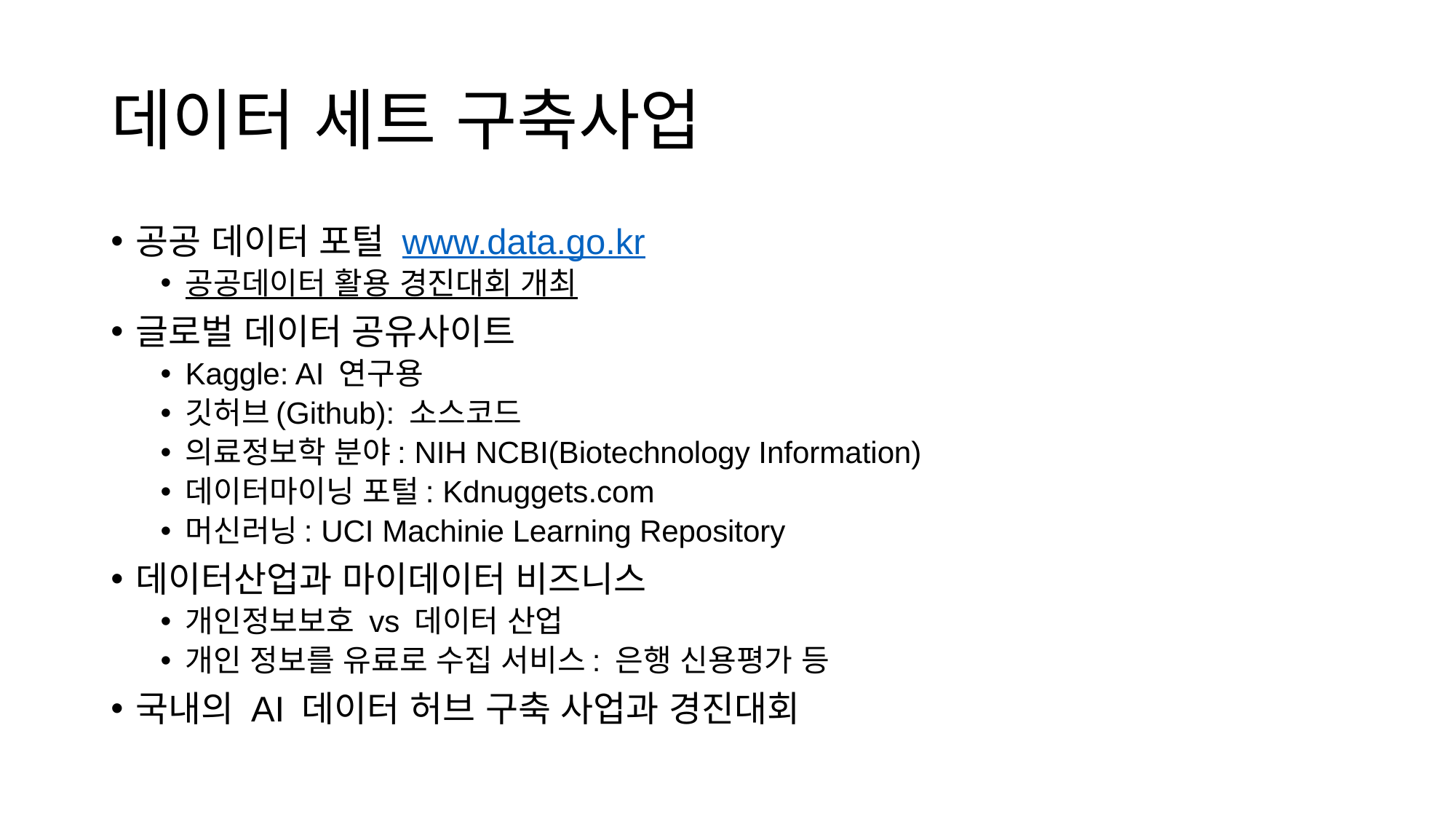

# 데이터 세트 구축사업
공공 데이터 포털 www.data.go.kr
공공데이터 활용 경진대회 개최
글로벌 데이터 공유사이트
Kaggle: AI 연구용
깃허브(Github): 소스코드
의료정보학 분야: NIH NCBI(Biotechnology Information)
데이터마이닝 포털: Kdnuggets.com
머신러닝: UCI Machinie Learning Repository
데이터산업과 마이데이터 비즈니스
개인정보보호 vs 데이터 산업
개인 정보를 유료로 수집 서비스: 은행 신용평가 등
국내의 AI 데이터 허브 구축 사업과 경진대회